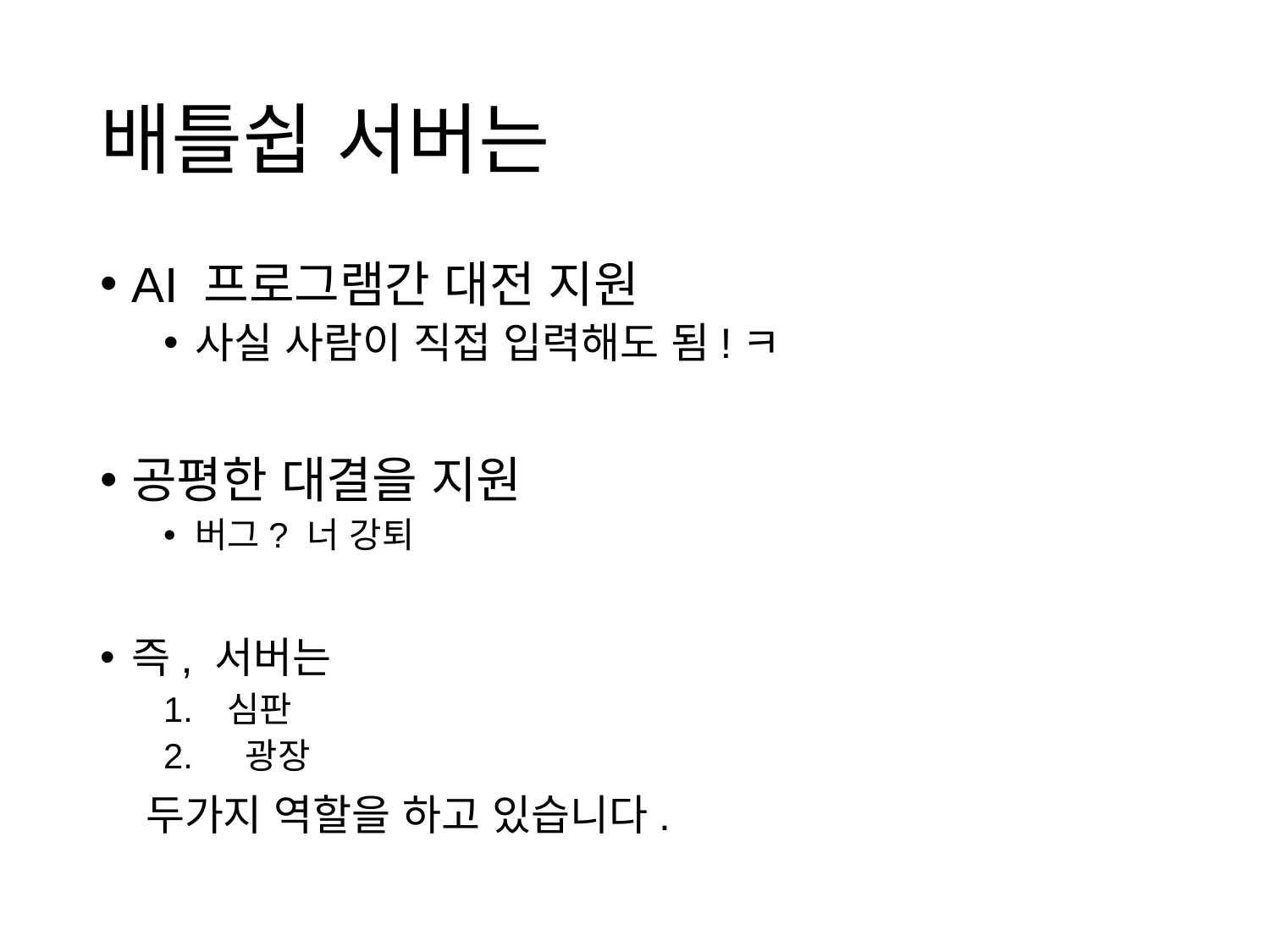

# 배틀쉽 서버는
AI 프로그램간 대전 지원
사실 사람이 직접 입력해도 됨!ㅋ

공평한 대결을 지원
버그? 너 강퇴

즉, 서버는
심판
 광장
   두가지 역할을 하고 있습니다.